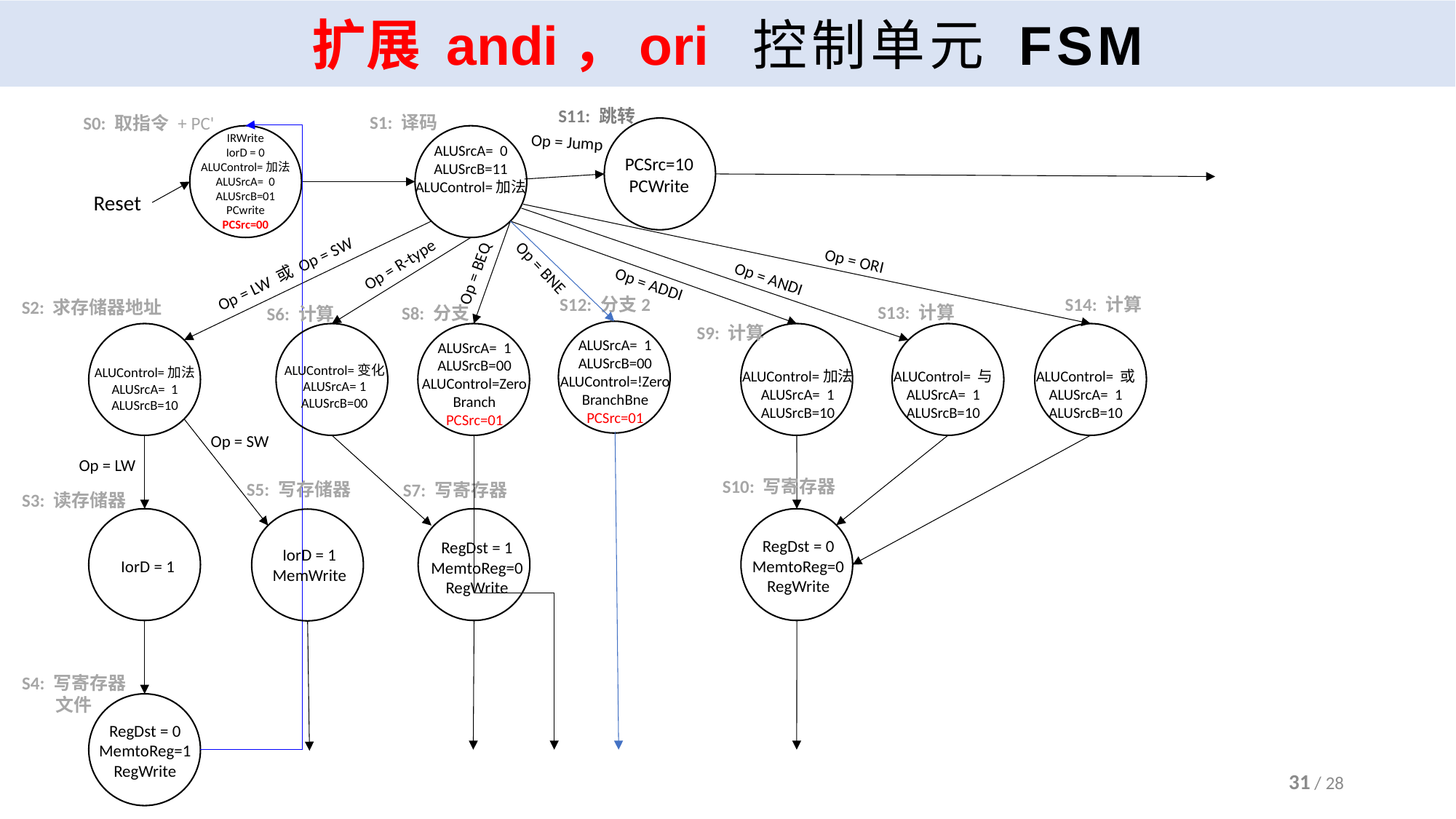

# 扩展 andi，ori  控制单元 FSM
S11: 跳转
S1: 译码
S0: 取指令 + PC'

IRWrite
IorD = 0
ALUControl=加法
ALUSrcA=  0
ALUSrcB=01
PCwrite
PCSrc=00

Op = Jump
ALUSrcA=  0
ALUSrcB=11
ALUControl=加法
PCSrc=10
PCWrite
Reset
Op = ORI
Op = R-type
Op = BNE
Op = BEQ
Op = LW 或 Op = SW
Op = ANDI
Op = ADDI
S12: 分支2
S14: 计算
S2: 求存储器地址
S13: 计算
S8: 分支
S6: 计算
S9: 计算

ALUSrcA=  1
ALUSrcB=00
ALUControl=!Zero
BranchBne
PCSrc=01
ALUSrcA=  1
ALUSrcB=00
ALUControl=Zero
Branch
PCSrc=01
ALUControl=变化
ALUSrcA= 1
ALUSrcB=00
ALUControl=加法
ALUSrcA=  1
ALUSrcB=10
ALUControl=加法
ALUSrcA=  1
ALUSrcB=10
ALUControl= 与
ALUSrcA=  1
ALUSrcB=10
ALUControl= 或
ALUSrcA=  1
ALUSrcB=10
Op = SW
Op = LW
S10: 写寄存器
S5: 写存储器
S7: 写寄存器
S3: 读存储器

RegDst = 0
MemtoReg=0
RegWrite
RegDst = 1
MemtoReg=0
RegWrite
IorD = 1
MemWrite
IorD = 1
S4: 写寄存器
       文件

RegDst = 0
MemtoReg=1
RegWrite
31 / 28